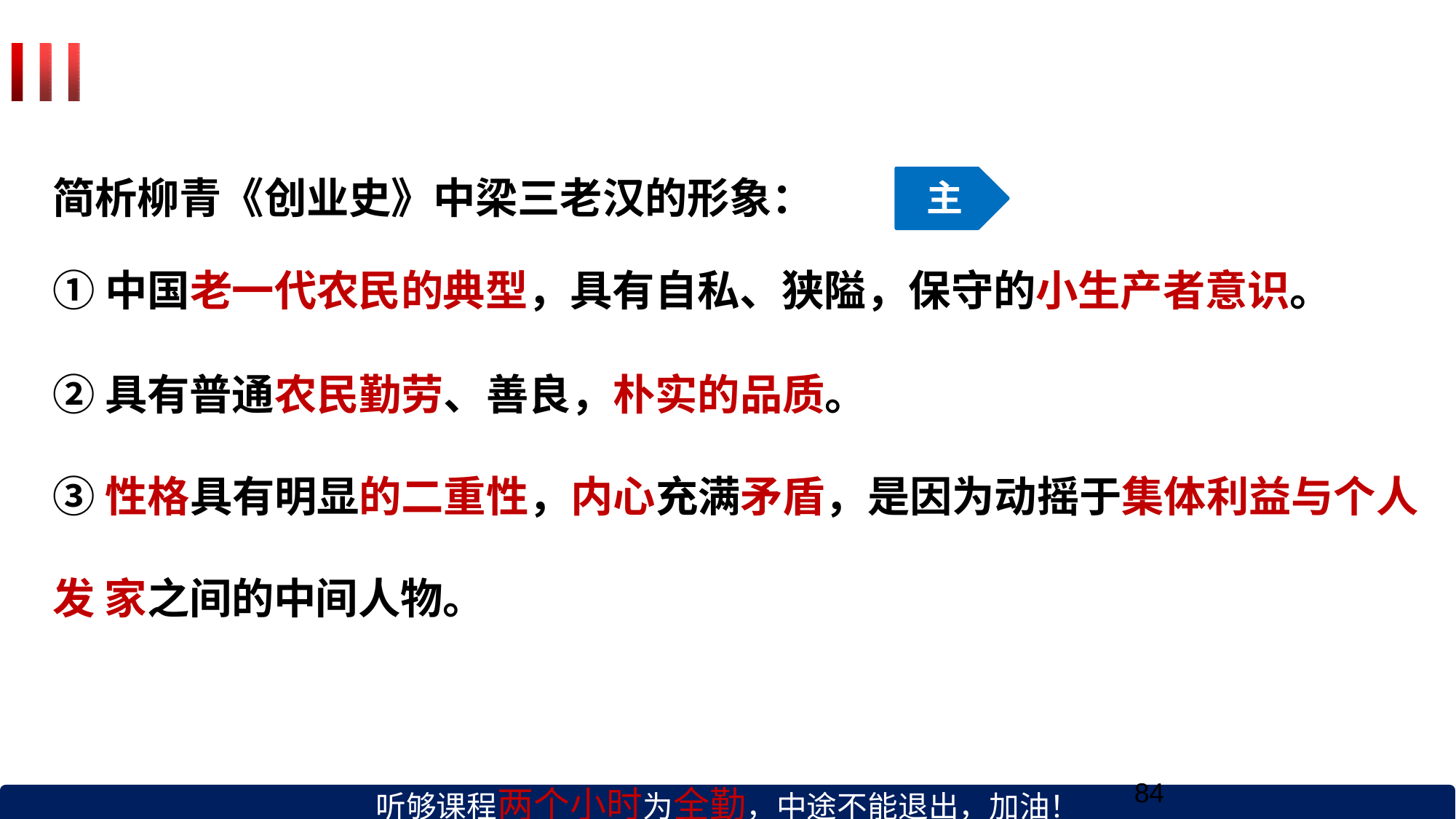

# 简析柳青《创业史》中梁三老汉的形象：
主
①中国老一代农民的典型，具有自私、狭隘，保守的小生产者意识。

②具有普通农民勤劳、善良，朴实的品质。
③性格具有明显的二重性，内心充满矛盾，是因为动摇于集体利益与个人发 家之间的中间人物。
84

听够课程两个小时为全勤，中途不能退出，加油！